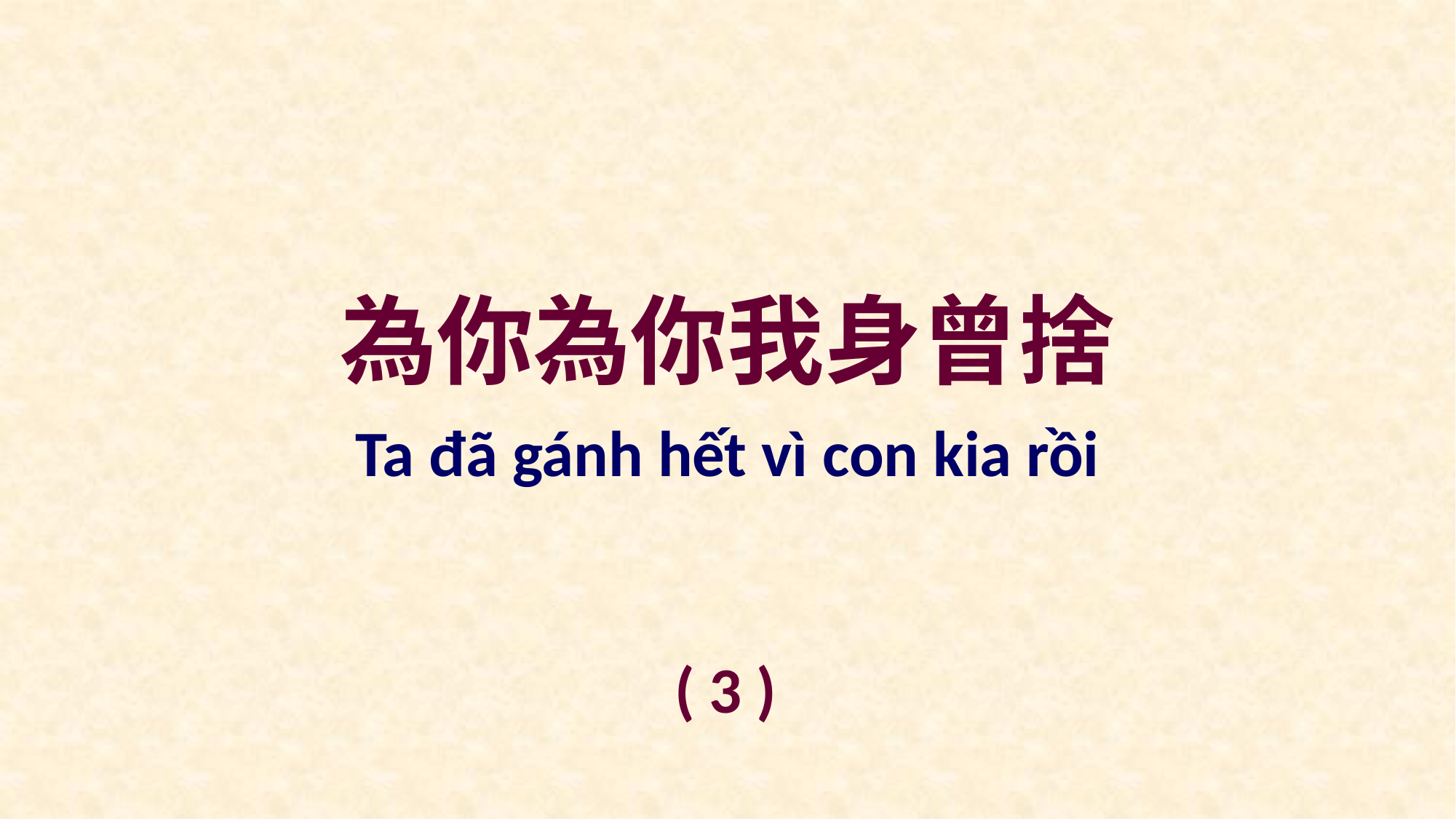

為你為你我身曾捨
Ta đã gánh hết vì con kia rồi
( 3 )